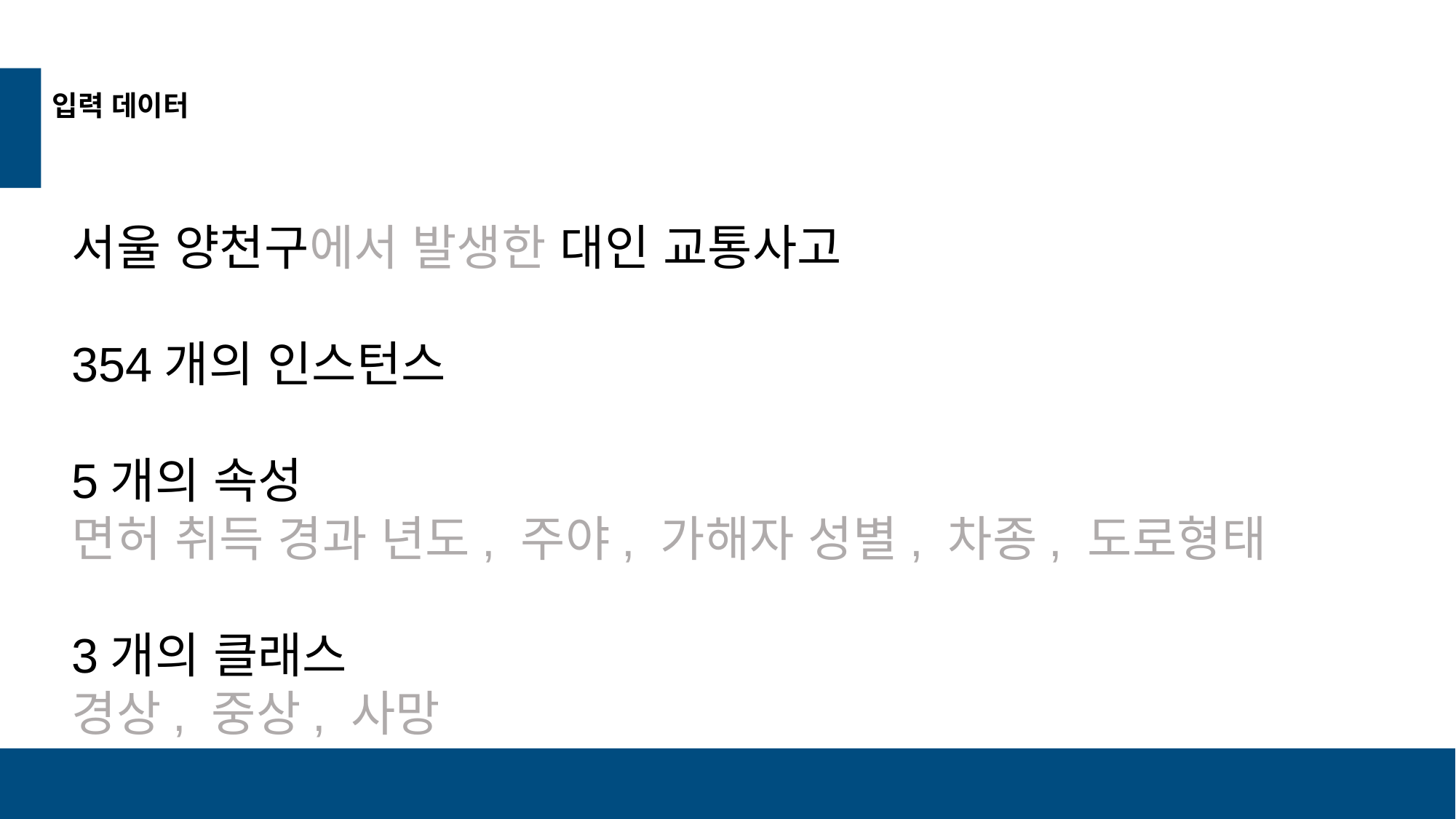

입력 데이터

서울 양천구에서 발생한 대인 교통사고

354개의 인스턴스

5개의 속성
면허 취득 경과 년도, 주야, 가해자 성별, 차종, 도로형태

3개의 클래스
경상, 중상, 사망